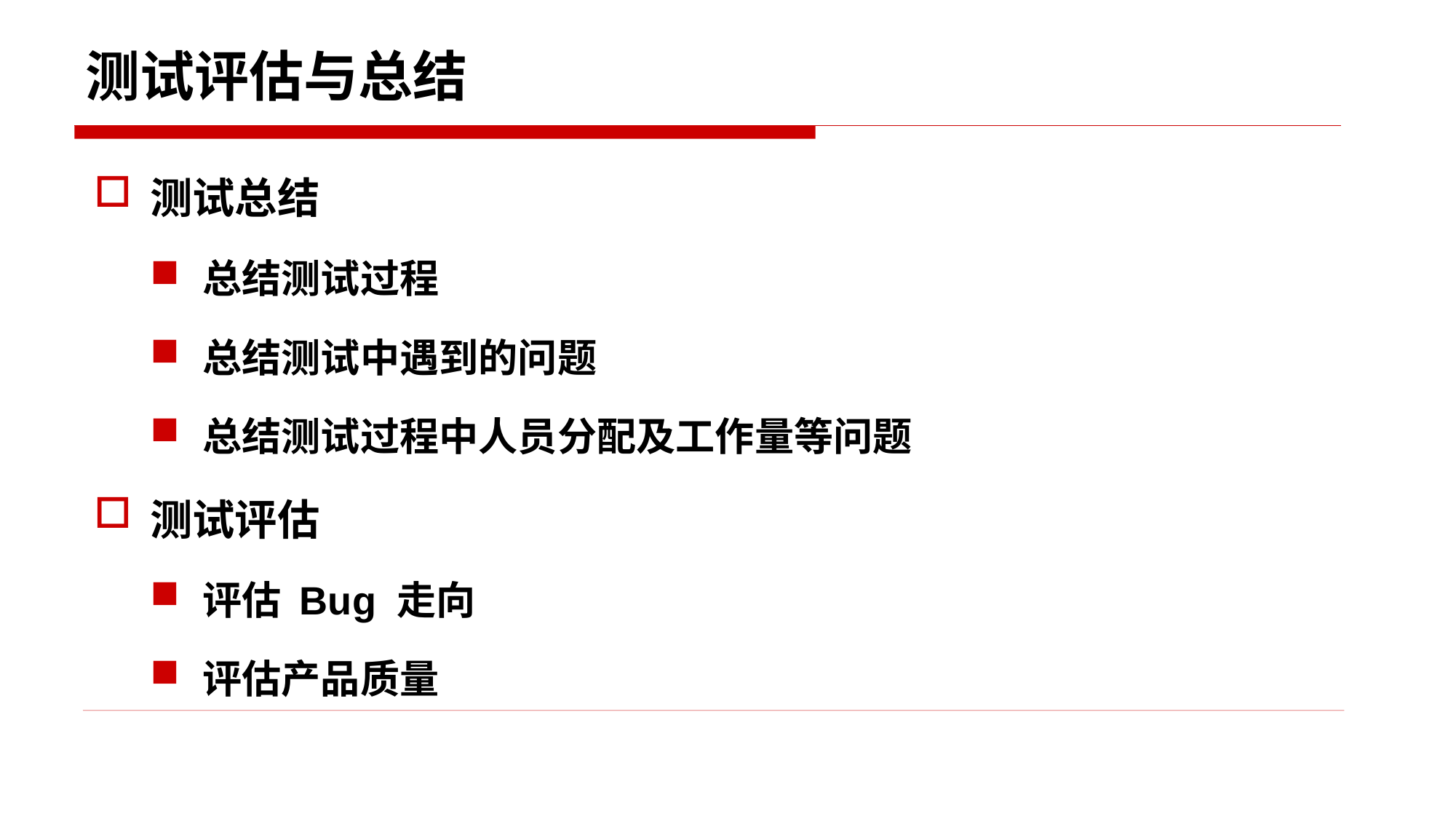

# 测试评估与总结
测试总结
总结测试过程
总结测试中遇到的问题
总结测试过程中人员分配及工作量等问题
测试评估
评估 Bug 走向
评估产品质量